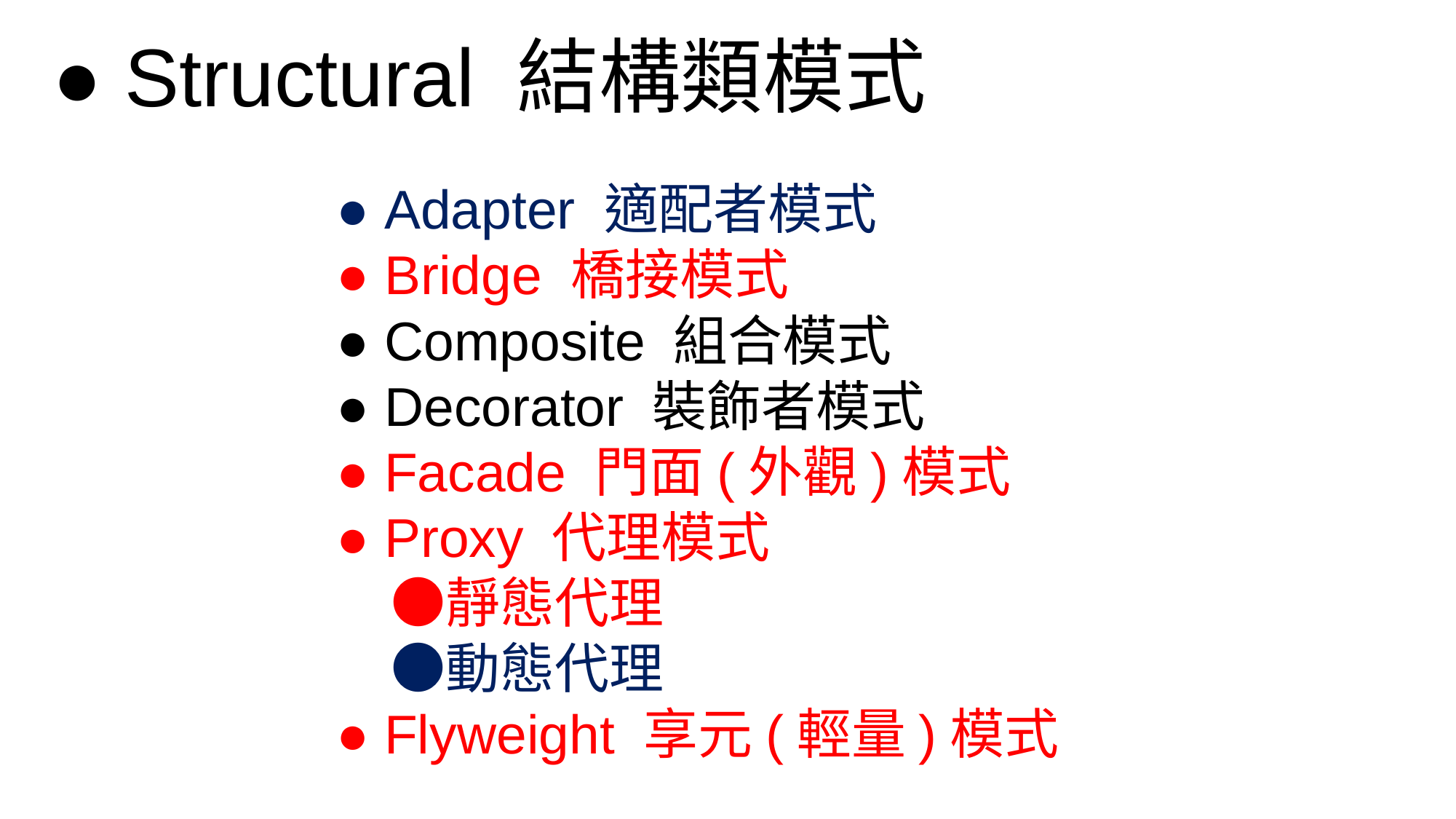

● Structural 結構類模式
● Adapter 適配者模式
● Bridge 橋接模式
● Composite 組合模式
● Decorator 裝飾者模式
● Facade 門面(外觀)模式
● Proxy 代理模式
　●靜態代理
　●動態代理
● Flyweight 享元(輕量)模式